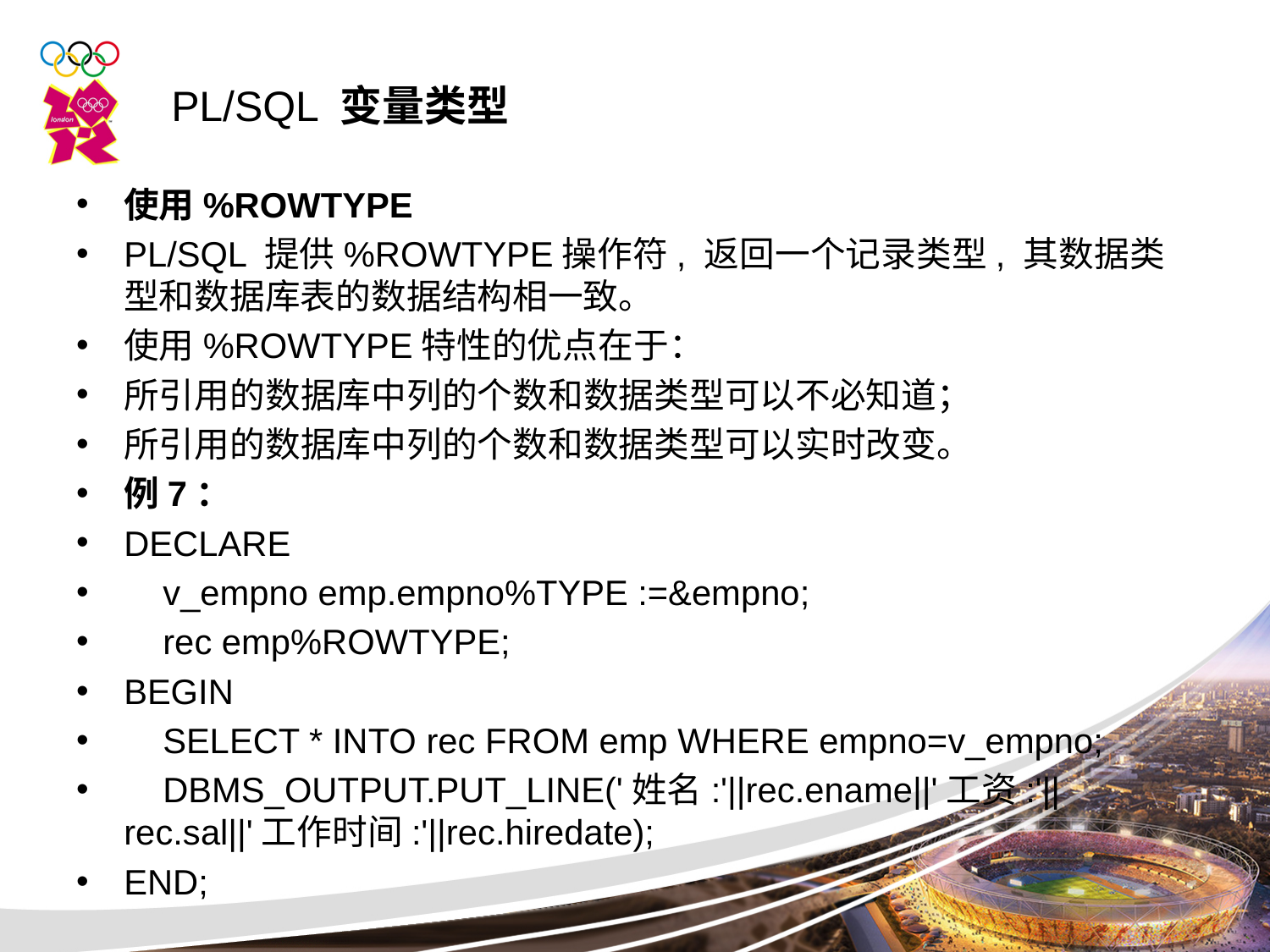

PL/SQL 变量类型
使用%ROWTYPE
PL/SQL 提供%ROWTYPE操作符, 返回一个记录类型, 其数据类型和数据库表的数据结构相一致。
使用%ROWTYPE特性的优点在于：
所引用的数据库中列的个数和数据类型可以不必知道；
所引用的数据库中列的个数和数据类型可以实时改变。
例7：
DECLARE
    v_empno emp.empno%TYPE :=&empno;
    rec emp%ROWTYPE;
BEGIN
    SELECT * INTO rec FROM emp WHERE empno=v_empno;
    DBMS_OUTPUT.PUT_LINE('姓名:'||rec.ename||'工资:'||rec.sal||'工作时间:'||rec.hiredate);
END;